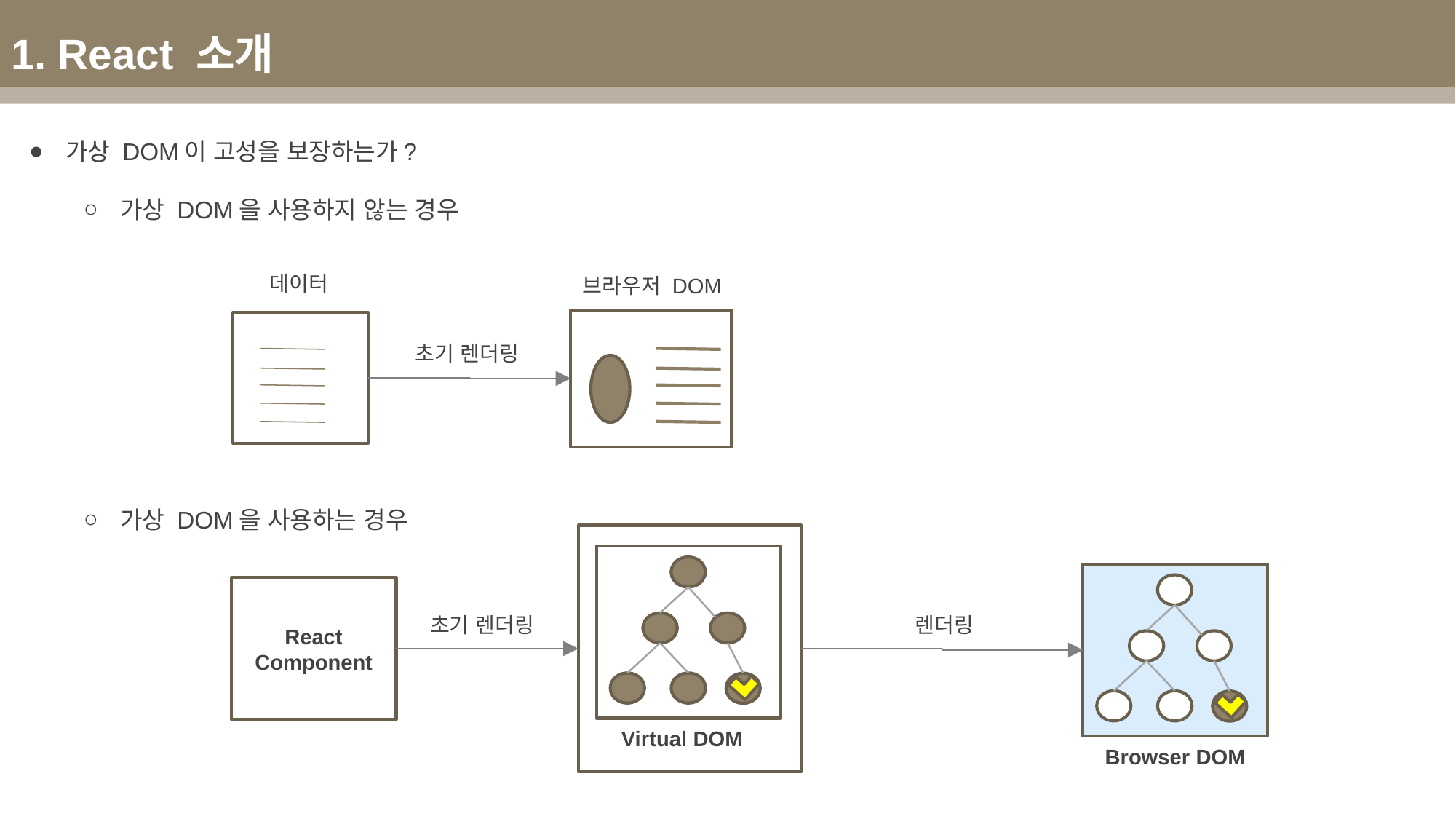

1. React 소개
가상 DOM이 고성을 보장하는가?
가상 DOM을 사용하지 않는 경우

가상 DOM을 사용하는 경우
데이터
브라우저 DOM

초기 렌더링

React Component
초기 렌더링
렌더링

Virtual DOM
Browser DOM